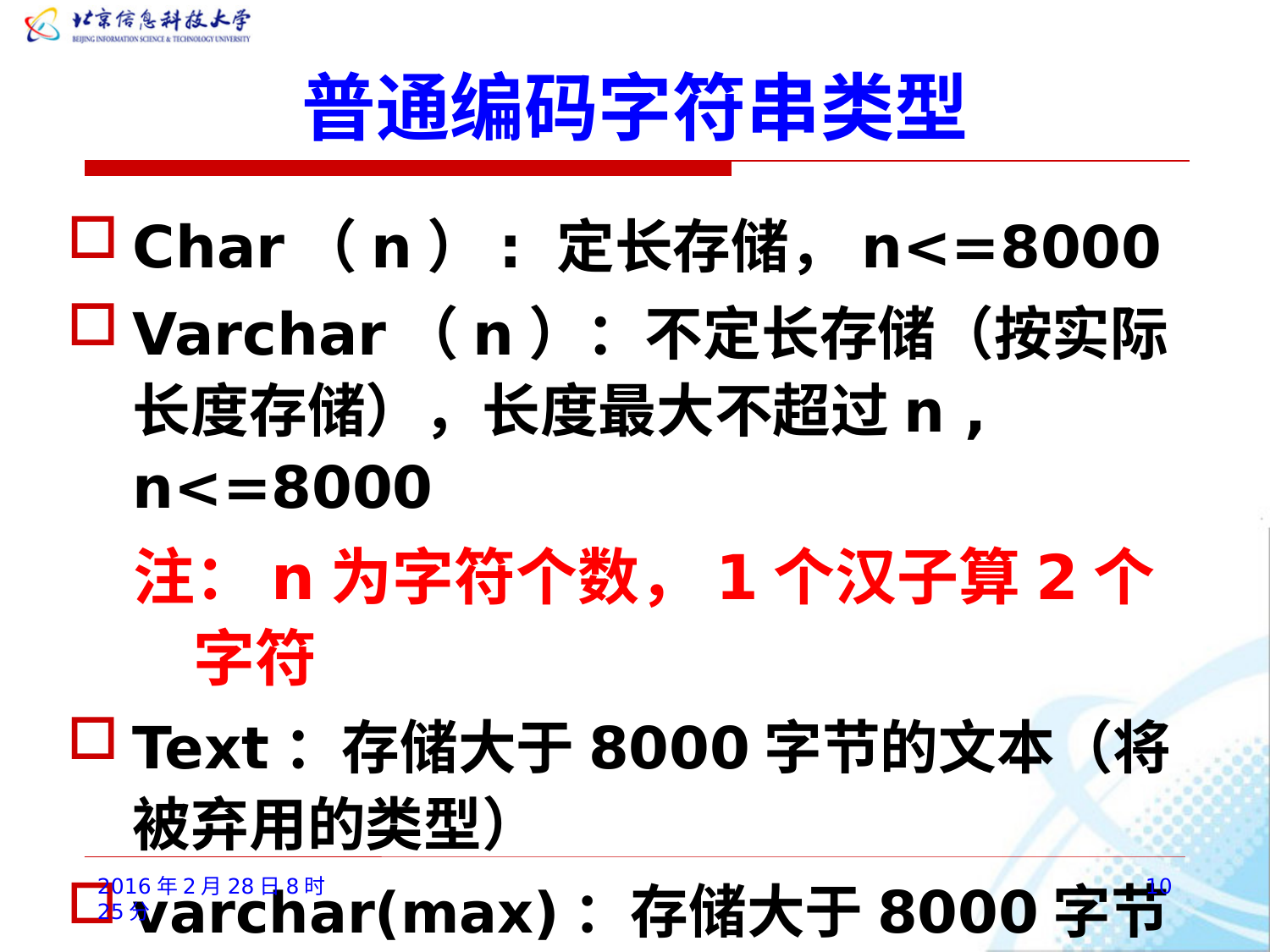

# 普通编码字符串类型
Char（n）: 定长存储，n<=8000
Varchar（n）：不定长存储（按实际长度存储），长度最大不超过n , n<=8000
注：n为字符个数，1个汉子算2个字符
Text：存储大于8000字节的文本（将被弃用的类型）
varchar(max)：存储大于8000字节的文本
2016年2月28日8时25分
10